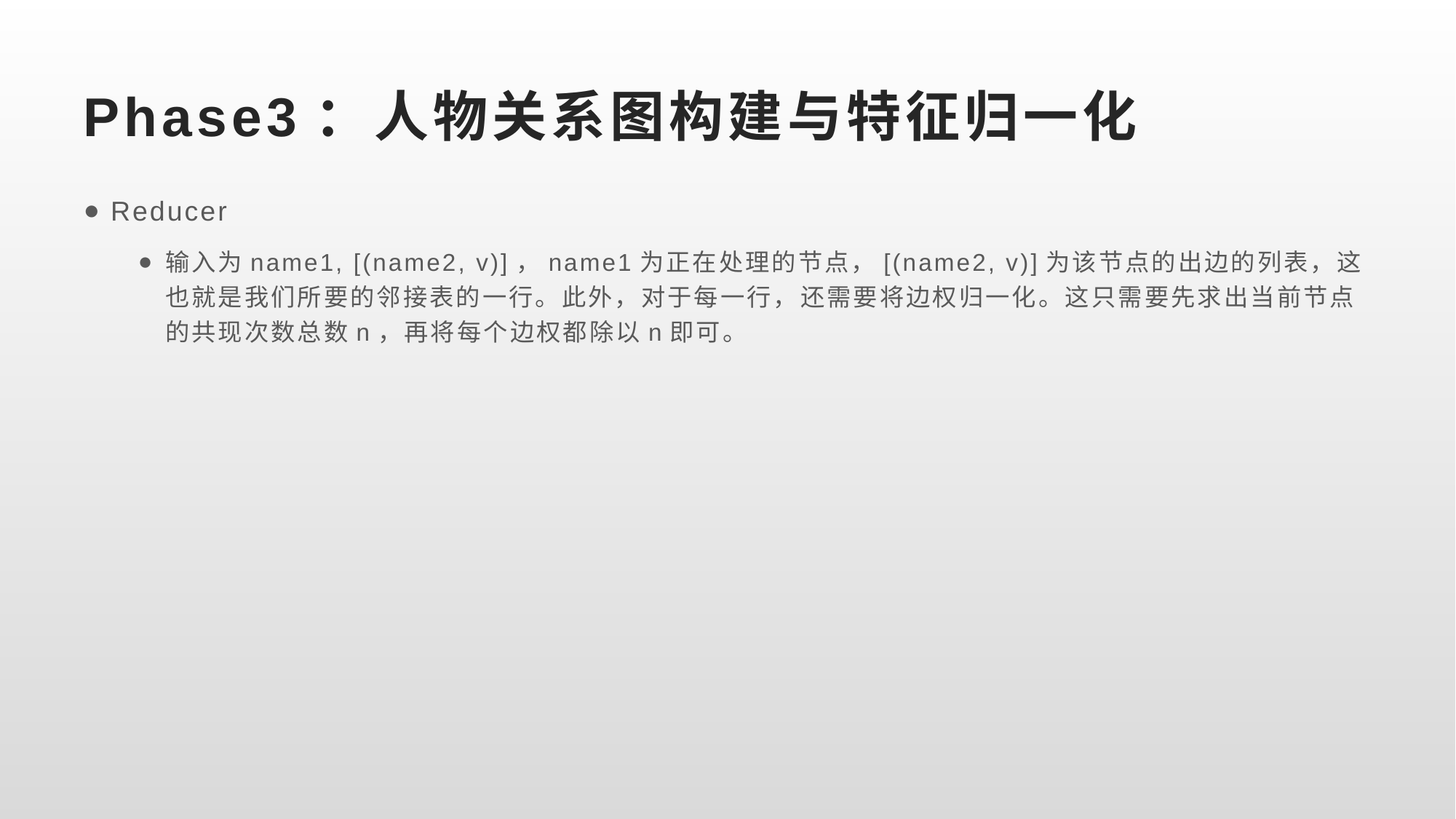

# Phase3：人物关系图构建与特征归一化
Reducer
输入为name1, [(name2, v)]，name1为正在处理的节点，[(name2, v)]为该节点的出边的列表，这也就是我们所要的邻接表的一行。此外，对于每一行，还需要将边权归一化。这只需要先求出当前节点的共现次数总数n，再将每个边权都除以n即可。